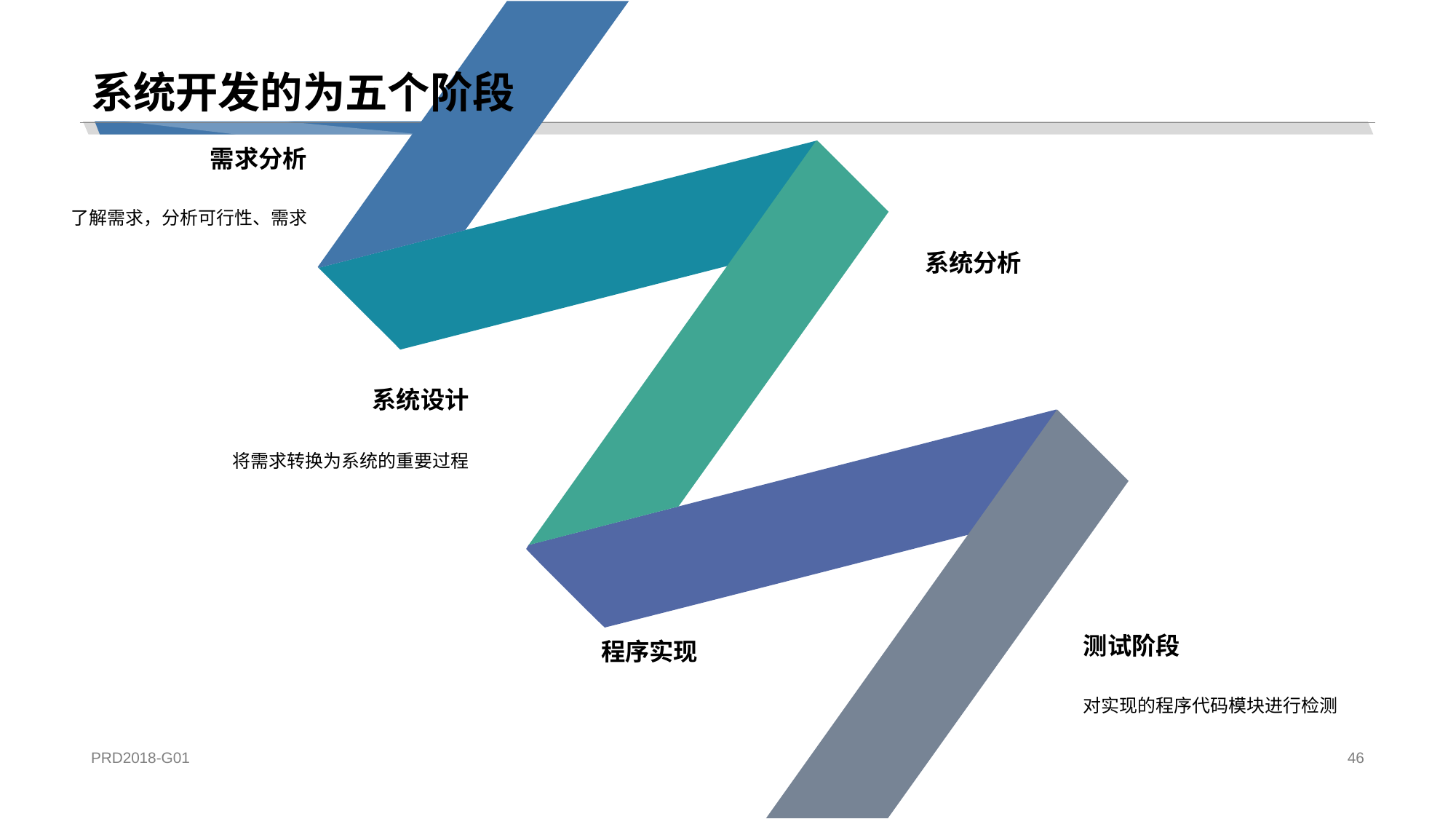

# 系统开发的为五个阶段

需求分析
了解需求，分析可行性、需求

系统分析
系统设计
将需求转换为系统的重要过程

测试阶段
对实现的程序代码模块进行检测
程序实现
PRD2018-G01
46